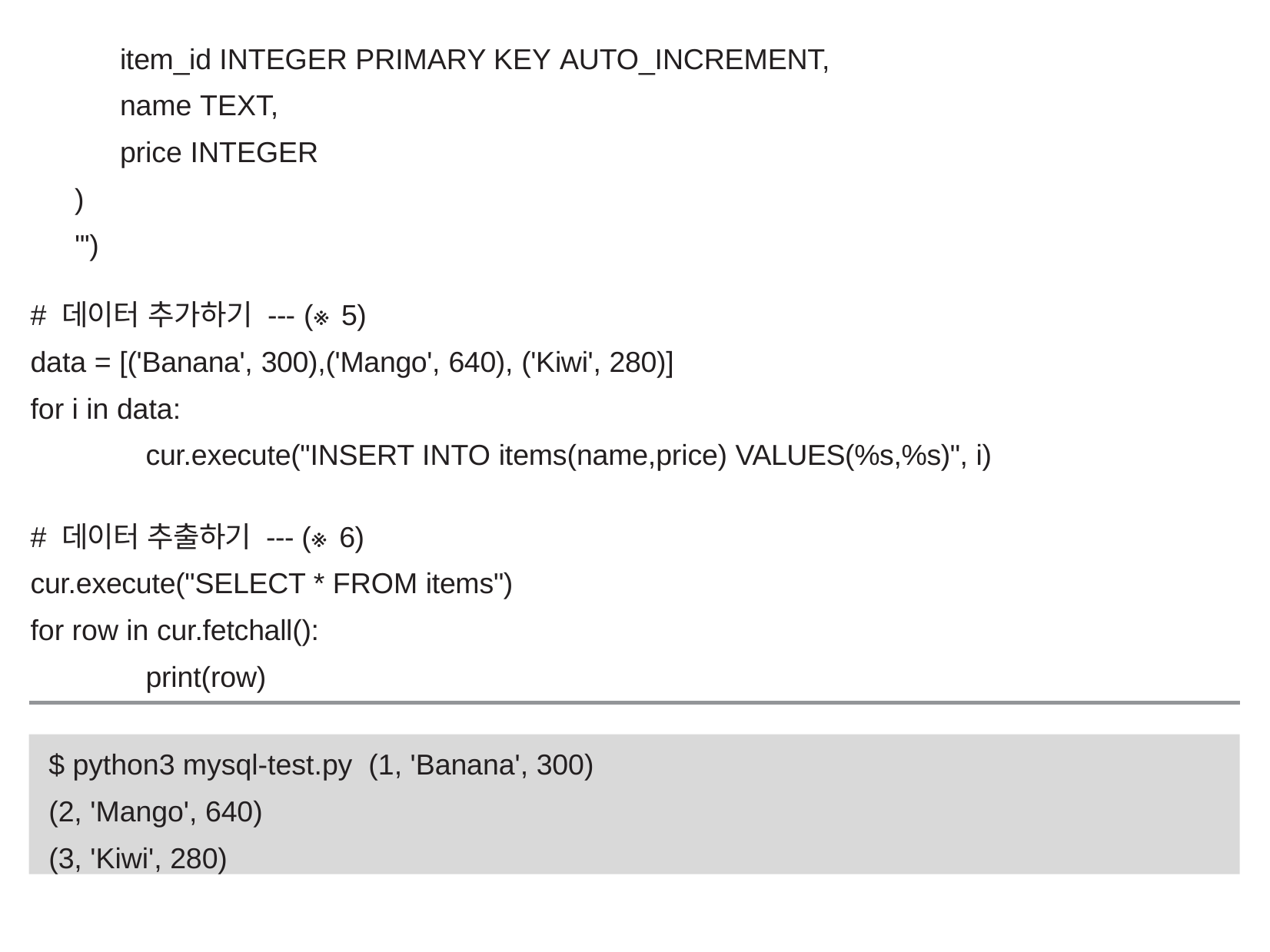

item_id INTEGER PRIMARY KEY AUTO_INCREMENT,
name TEXT,
price INTEGER
)
''')

# 데이터 추가하기 --- (※5)
data = [('Banana', 300),('Mango', 640), ('Kiwi', 280)]
for i in data:
	cur.execute("INSERT INTO items(name,price) VALUES(%s,%s)", i)

# 데이터 추출하기 --- (※6)
cur.execute("SELECT * FROM items")
for row in cur.fetchall():
	print(row)

$ python3 mysql-test.py  (1, 'Banana', 300)
(2, 'Mango', 640)
(3, 'Kiwi', 280)